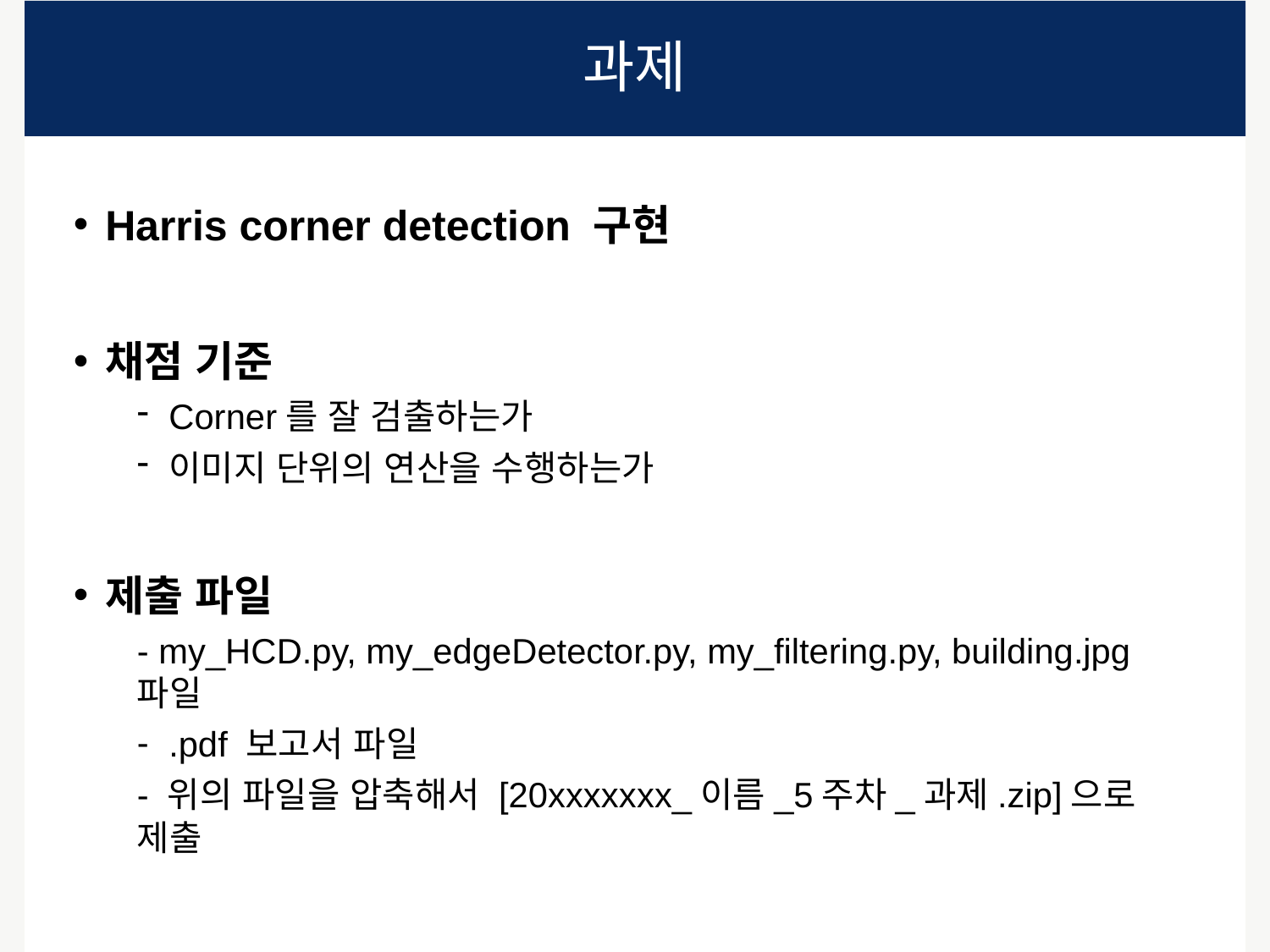

# 과제
Harris corner detection 구현

채점 기준
Corner를 잘 검출하는가
이미지 단위의 연산을 수행하는가

제출 파일
- my_HCD.py, my_edgeDetector.py, my_filtering.py, building.jpg 파일
.pdf 보고서 파일
- 위의 파일을 압축해서 [20xxxxxxx_이름_5주차_과제.zip]으로 제출